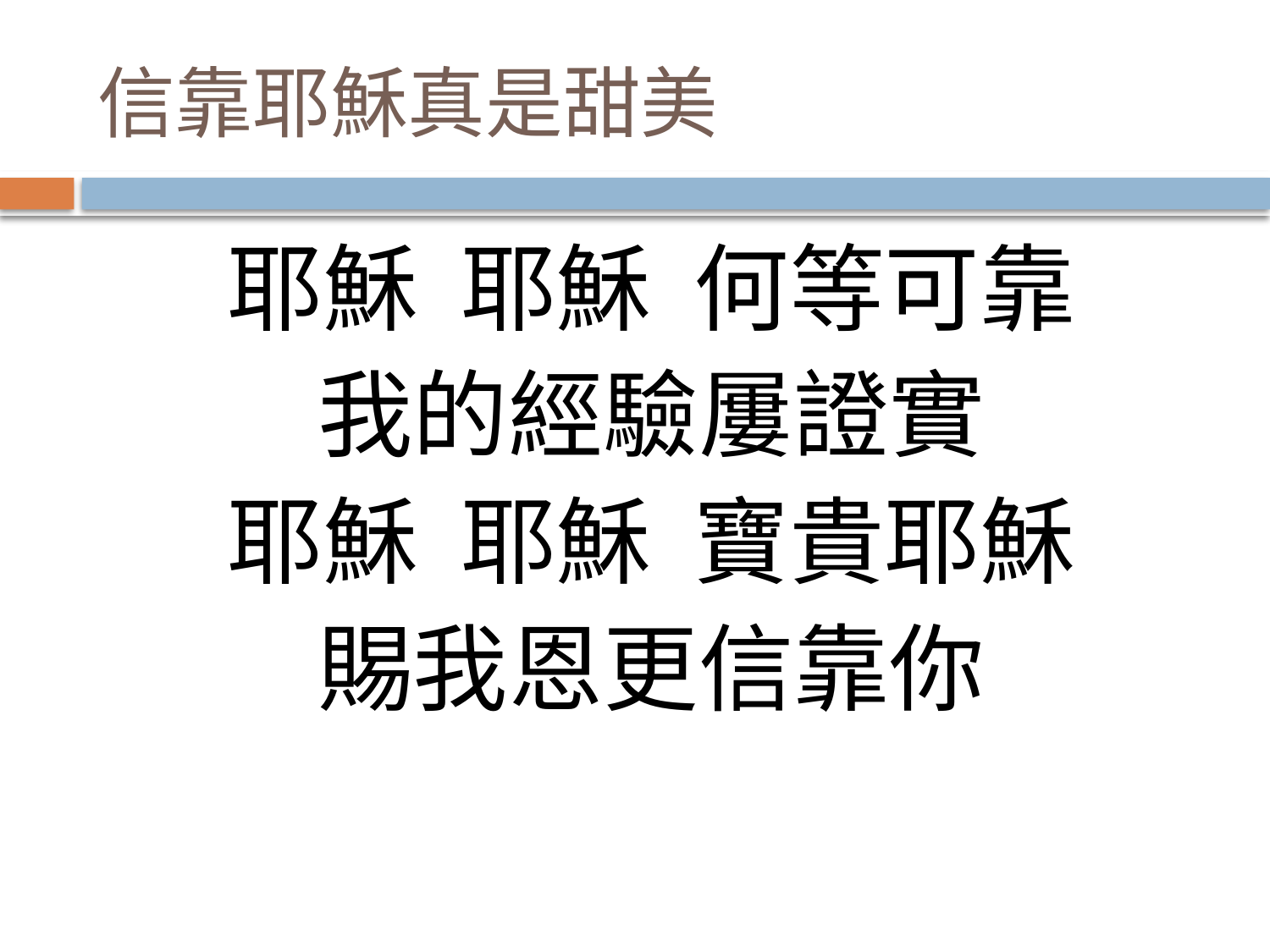

# 信靠耶穌真是甜美
耶穌  耶穌  何等可靠
我的經驗屢證實
耶穌  耶穌  寶貴耶穌
賜我恩更信靠你